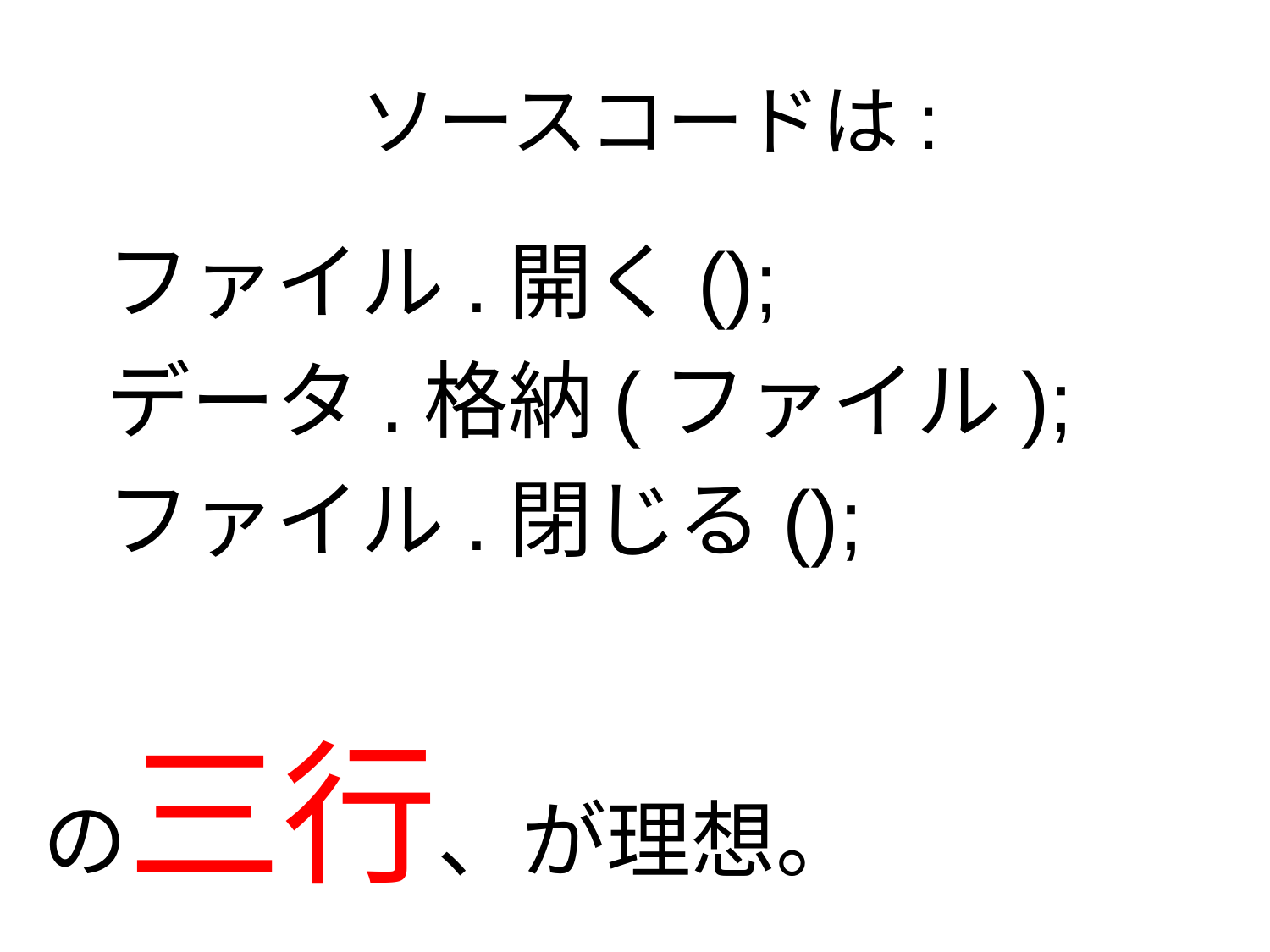

# ソースコードは:
ファイル.開く();
データ.格納(ファイル);
ファイル.閉じる();

の三行、が理想。